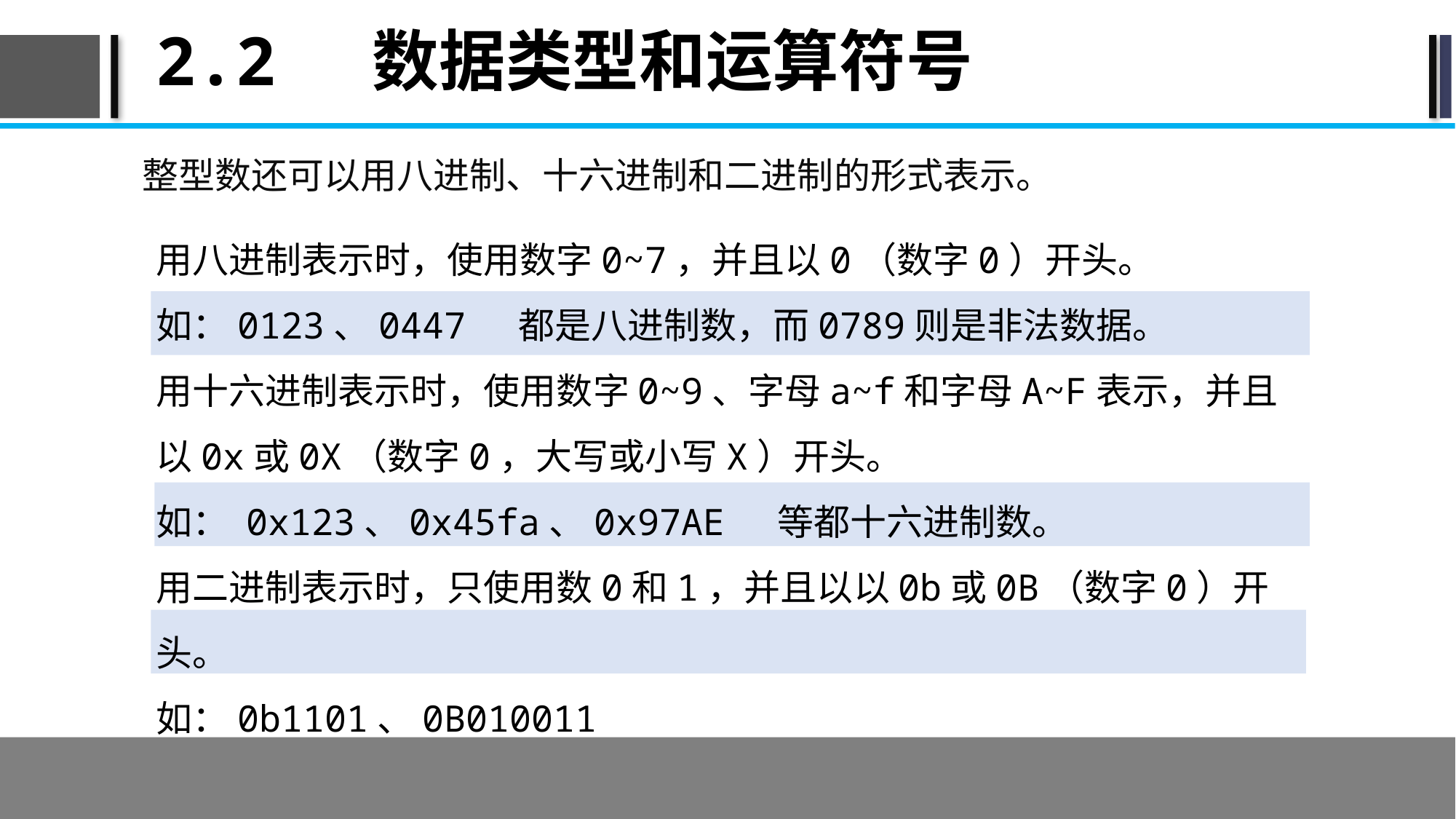

# 2.2  数据类型和运算符号

整型数还可以用八进制、十六进制和二进制的形式表示。
用八进制表示时，使用数字0~7，并且以0（数字0）开头。
如：0123、0447  都是八进制数，而0789则是非法数据。
用十六进制表示时，使用数字0~9、字母a~f和字母A~F表示，并且以0x或0X（数字0，大写或小写X）开头。
如： 0x123、0x45fa、0x97AE  等都十六进制数。
用二进制表示时，只使用数0和1，并且以以0b或0B（数字0）开头。
如：0b1101、0B010011